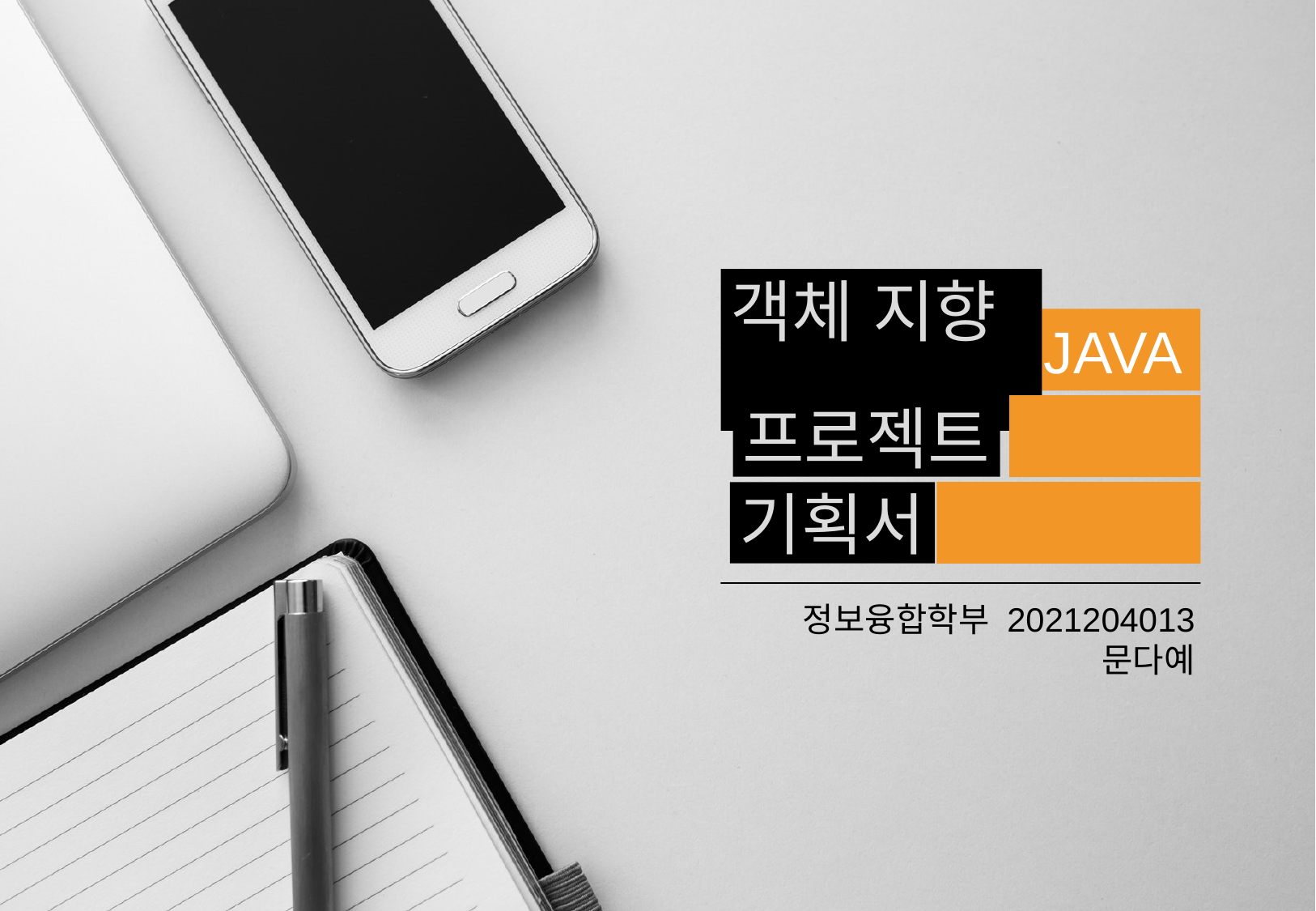

JAVA
객체 지향

프로젝트

기획서

정보융합학부 2021204013
문다예